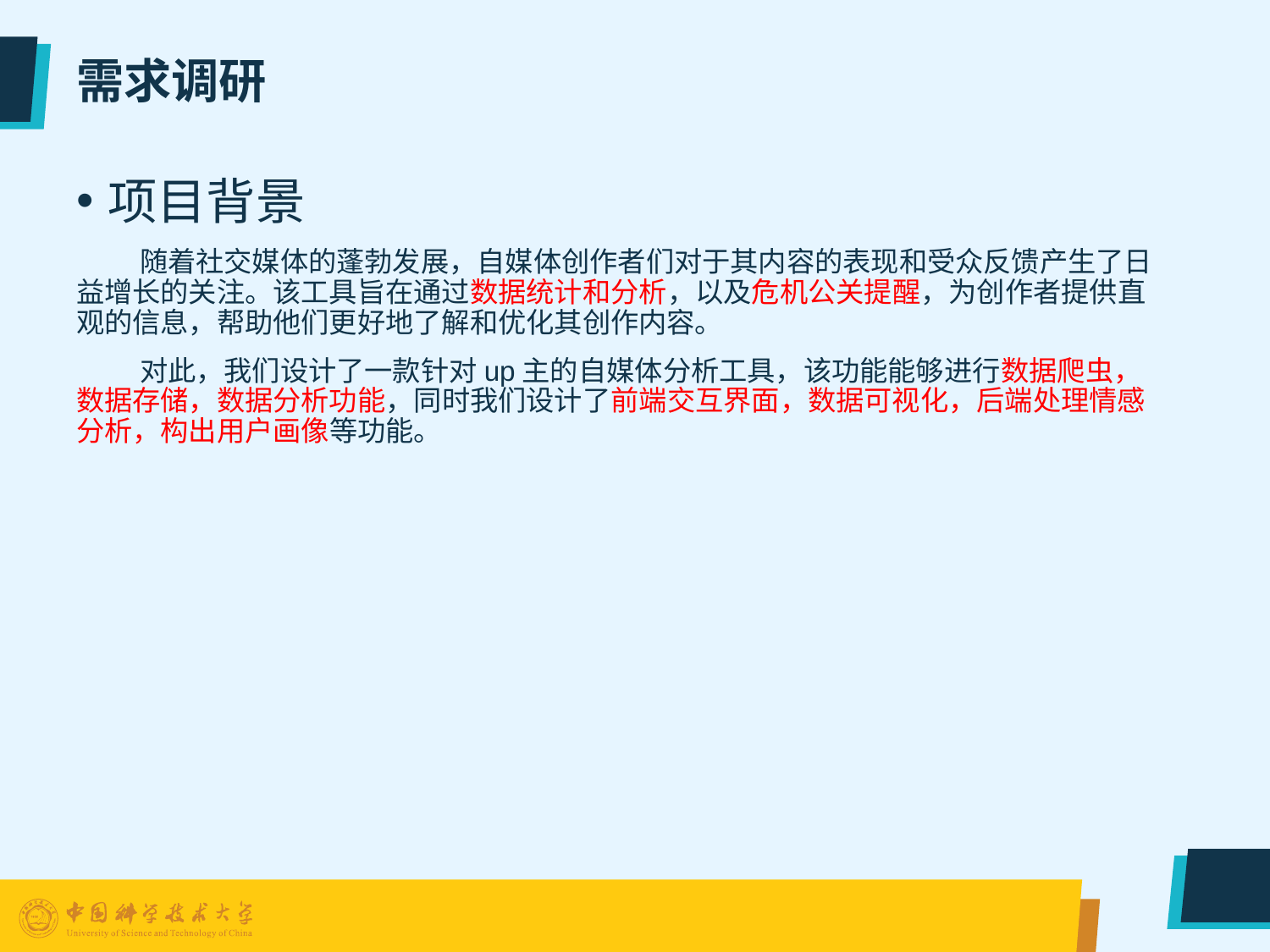

# 需求调研
项目背景
随着社交媒体的蓬勃发展，自媒体创作者们对于其内容的表现和受众反馈产生了日益增长的关注。该工具旨在通过数据统计和分析，以及危机公关提醒，为创作者提供直观的信息，帮助他们更好地了解和优化其创作内容。
对此，我们设计了一款针对up主的自媒体分析工具，该功能能够进行数据爬虫，数据存储，数据分析功能，同时我们设计了前端交互界面，数据可视化，后端处理情感分析，构出用户画像等功能。
3